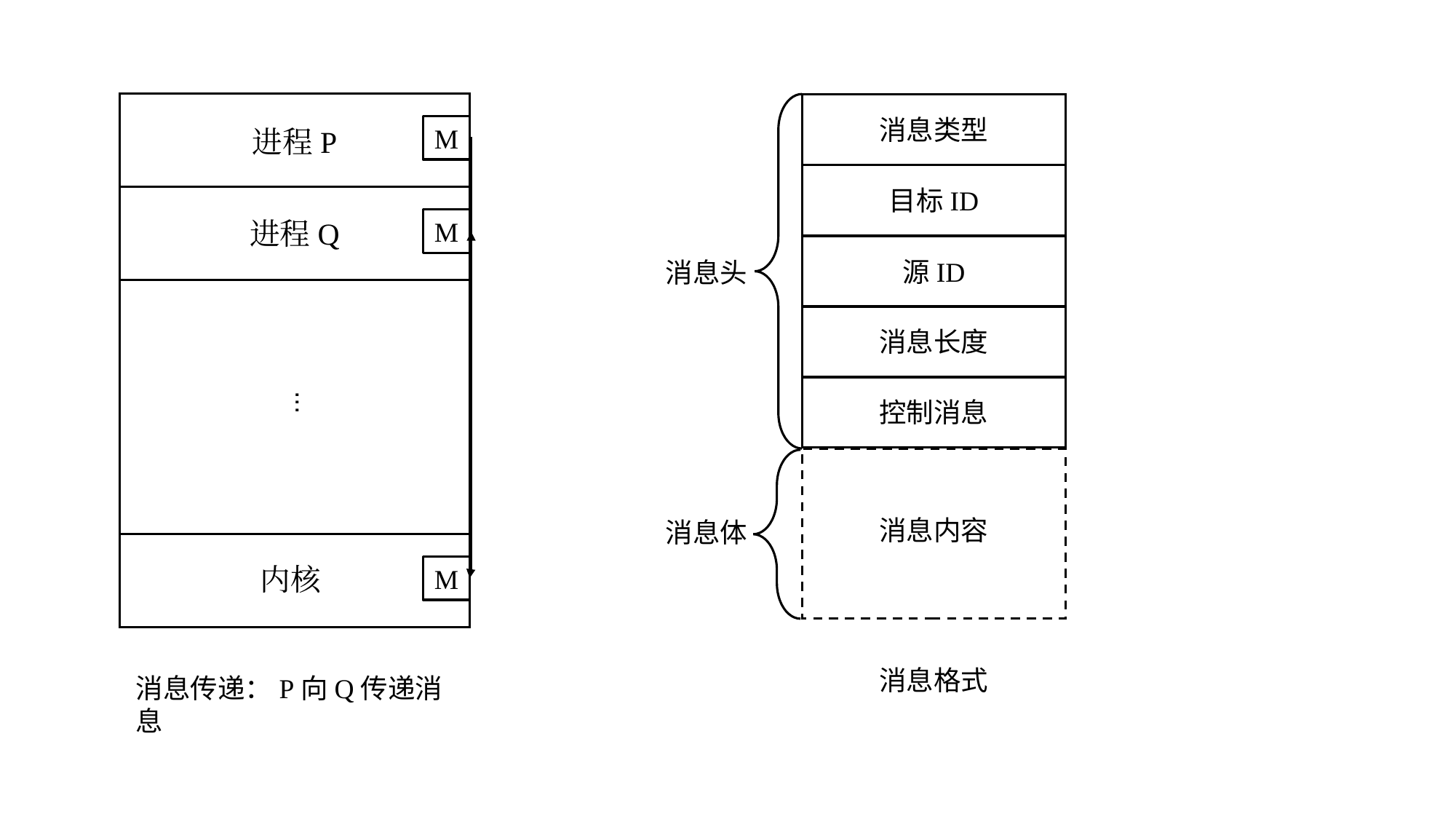

消息类型
M
进程P

目标ID

进程Q
M

源ID
消息头

消息长度

...
控制消息

消息内容
消息体

内核
M
消息格式
消息传递：P向Q传递消息